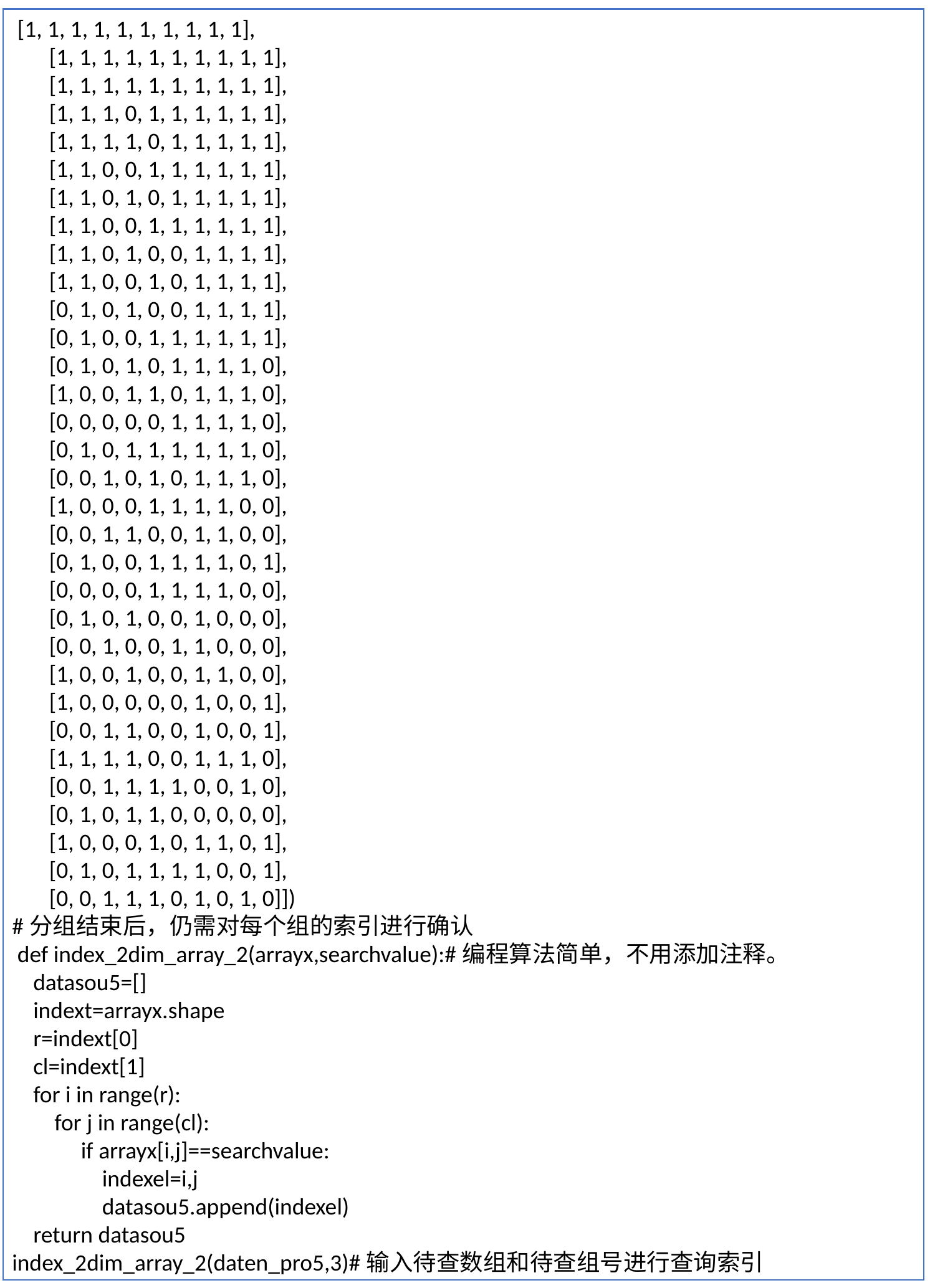

[1, 1, 1, 1, 1, 1, 1, 1, 1, 1],
       [1, 1, 1, 1, 1, 1, 1, 1, 1, 1],
       [1, 1, 1, 1, 1, 1, 1, 1, 1, 1],
       [1, 1, 1, 0, 1, 1, 1, 1, 1, 1],
       [1, 1, 1, 1, 0, 1, 1, 1, 1, 1],
       [1, 1, 0, 0, 1, 1, 1, 1, 1, 1],
       [1, 1, 0, 1, 0, 1, 1, 1, 1, 1],
       [1, 1, 0, 0, 1, 1, 1, 1, 1, 1],
       [1, 1, 0, 1, 0, 0, 1, 1, 1, 1],
       [1, 1, 0, 0, 1, 0, 1, 1, 1, 1],
       [0, 1, 0, 1, 0, 0, 1, 1, 1, 1],
       [0, 1, 0, 0, 1, 1, 1, 1, 1, 1],
       [0, 1, 0, 1, 0, 1, 1, 1, 1, 0],
       [1, 0, 0, 1, 1, 0, 1, 1, 1, 0],
       [0, 0, 0, 0, 0, 1, 1, 1, 1, 0],
       [0, 1, 0, 1, 1, 1, 1, 1, 1, 0],
       [0, 0, 1, 0, 1, 0, 1, 1, 1, 0],
       [1, 0, 0, 0, 1, 1, 1, 1, 0, 0],
       [0, 0, 1, 1, 0, 0, 1, 1, 0, 0],
       [0, 1, 0, 0, 1, 1, 1, 1, 0, 1],
       [0, 0, 0, 0, 1, 1, 1, 1, 0, 0],
       [0, 1, 0, 1, 0, 0, 1, 0, 0, 0],
       [0, 0, 1, 0, 0, 1, 1, 0, 0, 0],
       [1, 0, 0, 1, 0, 0, 1, 1, 0, 0],
       [1, 0, 0, 0, 0, 0, 1, 0, 0, 1],
       [0, 0, 1, 1, 0, 0, 1, 0, 0, 1],
       [1, 1, 1, 1, 0, 0, 1, 1, 1, 0],
       [0, 0, 1, 1, 1, 1, 0, 0, 1, 0],
       [0, 1, 0, 1, 1, 0, 0, 0, 0, 0],
       [1, 0, 0, 0, 1, 0, 1, 1, 0, 1],
       [0, 1, 0, 1, 1, 1, 1, 0, 0, 1],
       [0, 0, 1, 1, 1, 0, 1, 0, 1, 0]])
#分组结束后，仍需对每个组的索引进行确认
 def index_2dim_array_2(arrayx,searchvalue):#编程算法简单，不用添加注释。
    datasou5=[]
    indext=arrayx.shape
    r=indext[0]
    cl=indext[1]
    for i in range(r):
        for j in range(cl):
             if arrayx[i,j]==searchvalue:
                 indexel=i,j
                 datasou5.append(indexel)
    return datasou5
index_2dim_array_2(daten_pro5,3)#输入待查数组和待查组号进行查询索引